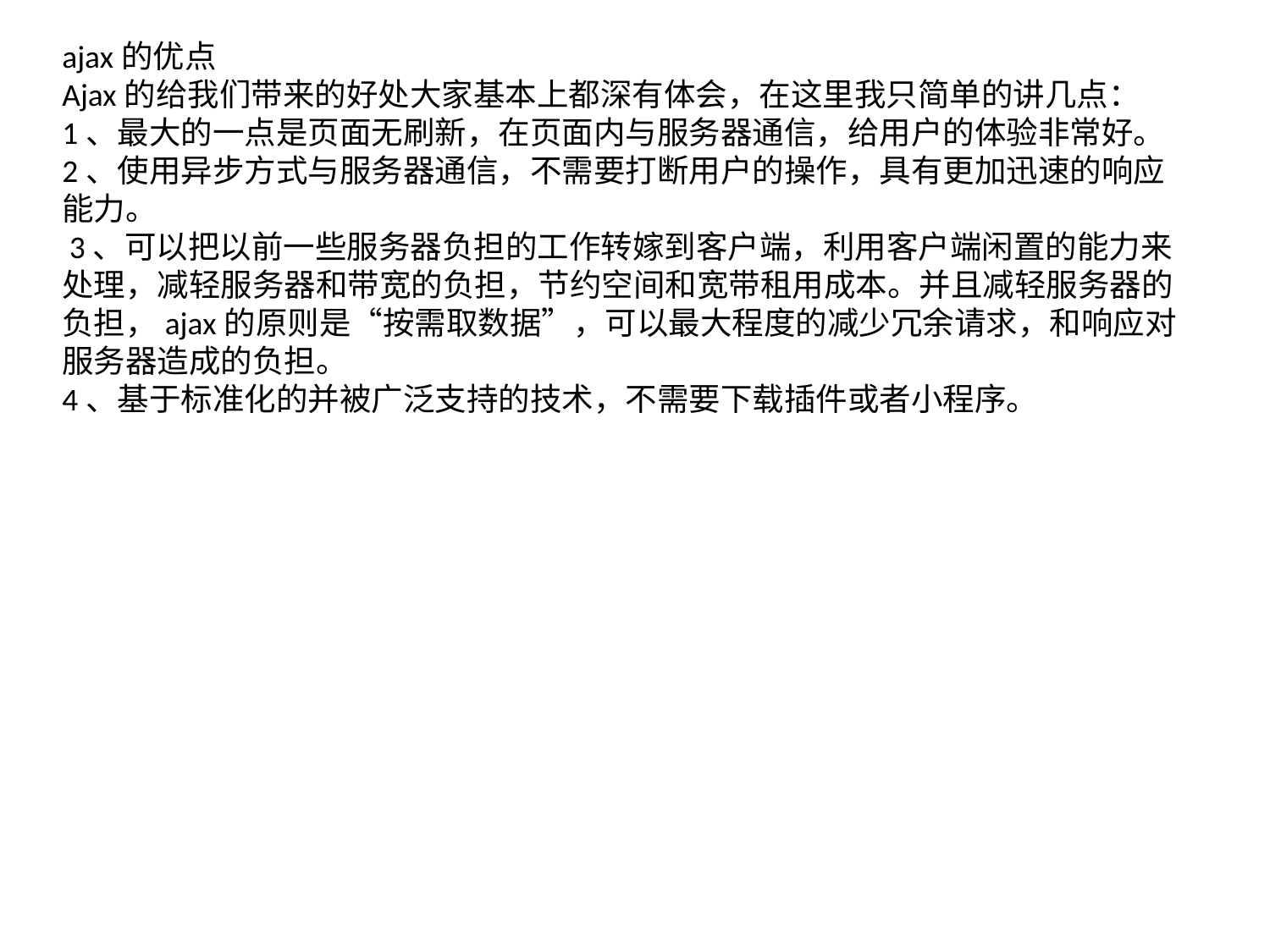

ajax的优点
Ajax的给我们带来的好处大家基本上都深有体会，在这里我只简单的讲几点：
1、最大的一点是页面无刷新，在页面内与服务器通信，给用户的体验非常好。
2、使用异步方式与服务器通信，不需要打断用户的操作，具有更加迅速的响应能力。
 3、可以把以前一些服务器负担的工作转嫁到客户端，利用客户端闲置的能力来处理，减轻服务器和带宽的负担，节约空间和宽带租用成本。并且减轻服务器的负担，ajax的原则是“按需取数据”，可以最大程度的减少冗余请求，和响应对服务器造成的负担。
4、基于标准化的并被广泛支持的技术，不需要下载插件或者小程序。